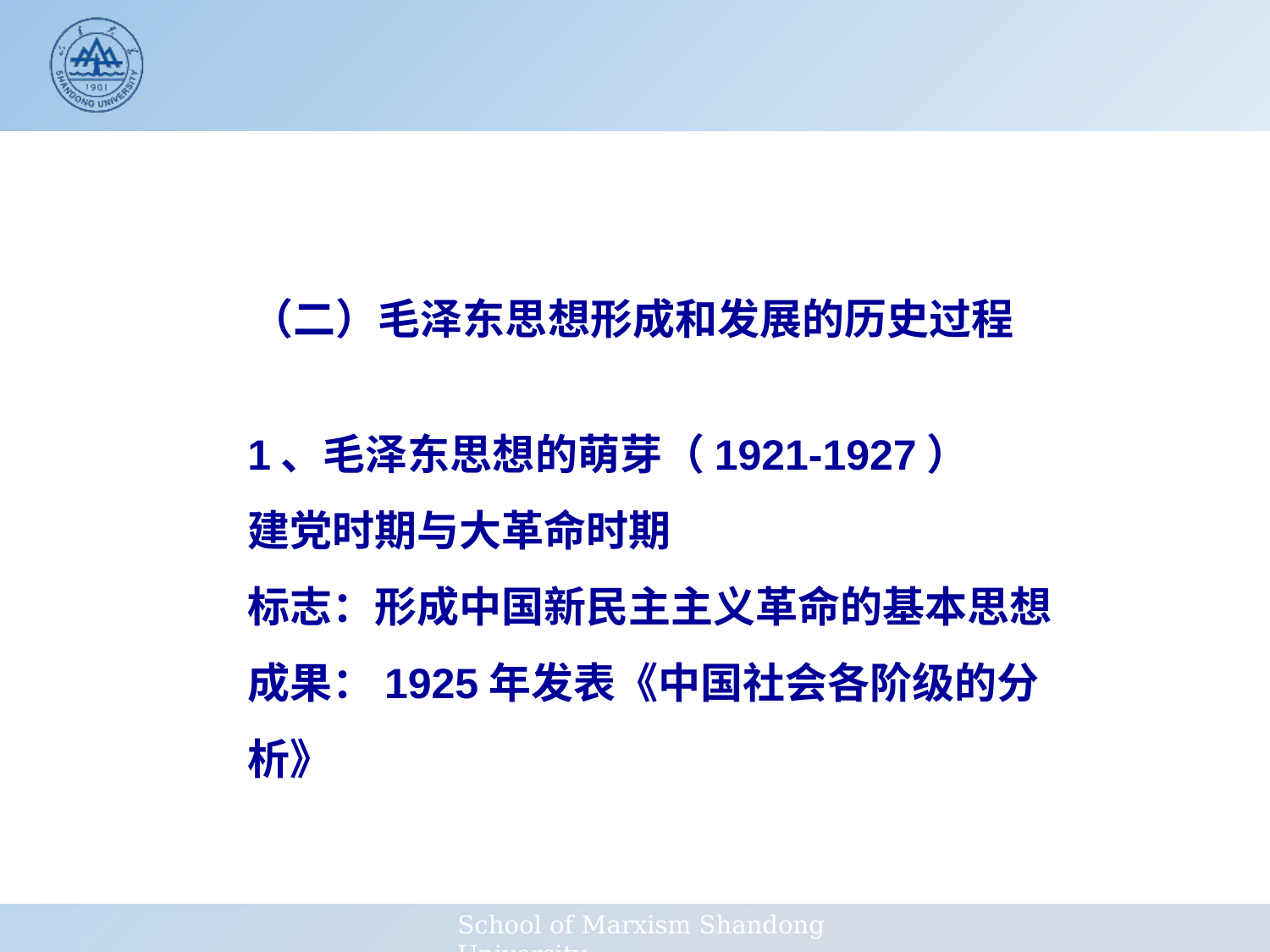

（二）毛泽东思想形成和发展的历史过程
1、毛泽东思想的萌芽（1921-1927）
建党时期与大革命时期
标志：形成中国新民主主义革命的基本思想
成果：1925年发表《中国社会各阶级的分析》